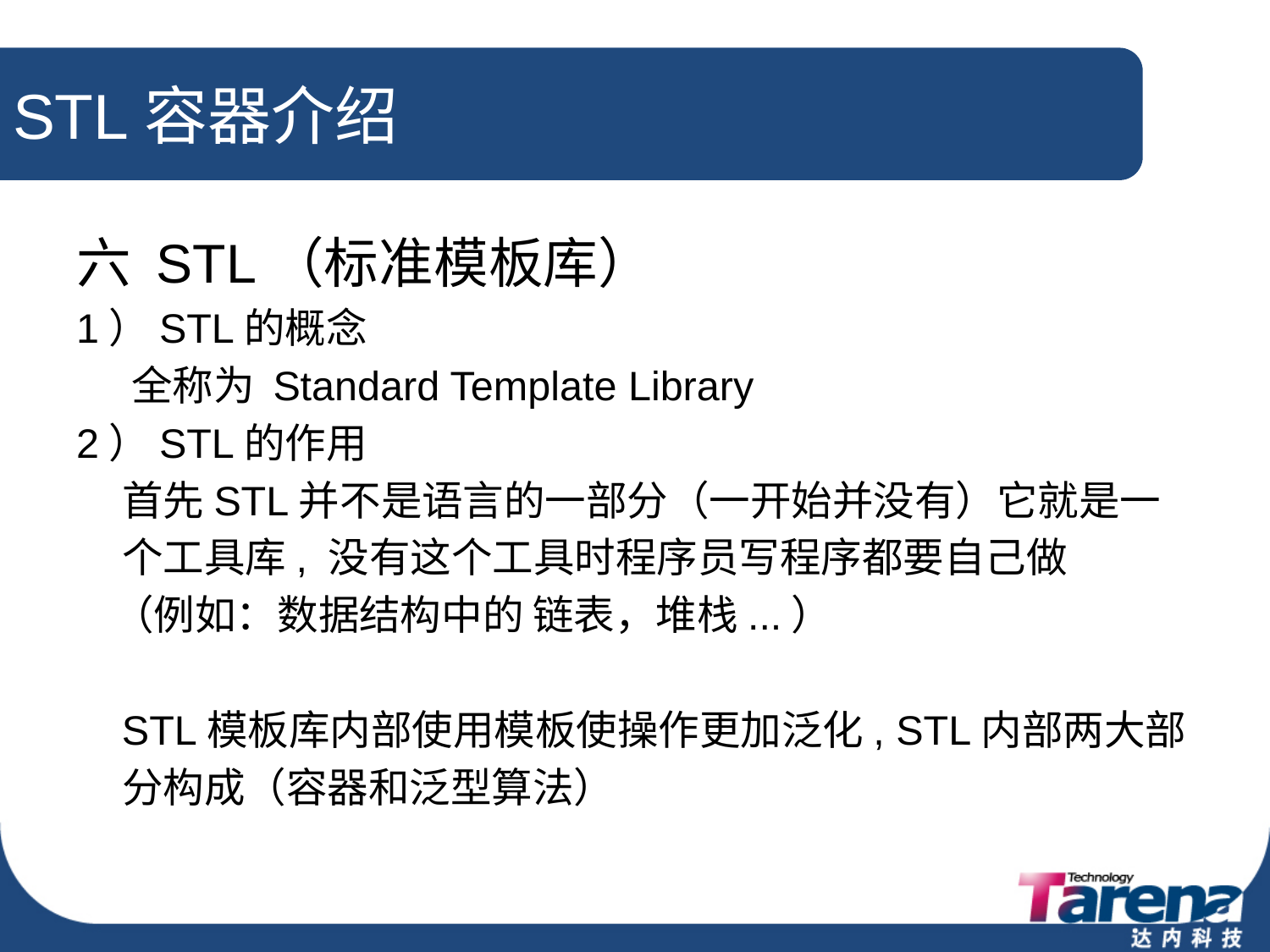

# STL容器介绍
六 STL（标准模板库）
1）STL的概念
     全称为 Standard Template Library
2）STL的作用
    首先STL并不是语言的一部分（一开始并没有）它就是一
    个工具库, 没有这个工具时程序员写程序都要自己做
   （例如：数据结构中的 链表，堆栈...）

    STL模板库内部使用模板使操作更加泛化, STL内部两大部
    分构成（容器和泛型算法）